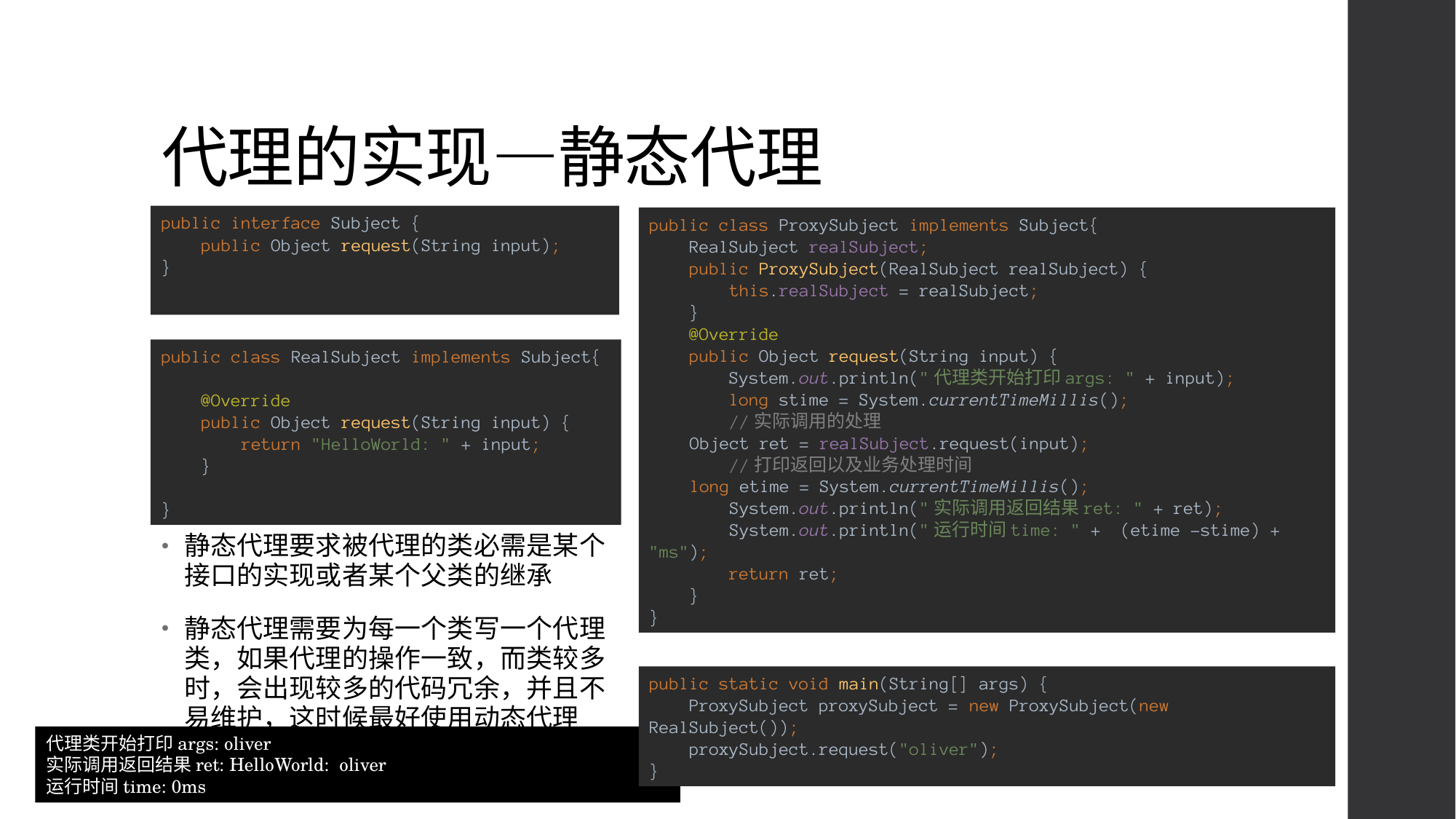

# 代理的实现—静态代理
public interface Subject {
    public Object request(String input);
}
public class ProxySubject implements Subject{
    RealSubject realSubject;
    public ProxySubject(RealSubject realSubject) {
        this.realSubject = realSubject;
    }
    @Override
    public Object request(String input) {
        System.out.println("代理类开始打印args: " + input);
        long stime = System.currentTimeMillis();
        //实际调用的处理
         Object ret = realSubject.request(input);
        //打印返回以及业务处理时间
         long etime = System.currentTimeMillis();
        System.out.println("实际调用返回结果ret: " + ret);
        System.out.println("运行时间time: " +  (etime -stime) + "ms");
        return ret;
    }
}
public class RealSubject implements Subject{
    @Override
    public Object request(String input) {
        return "HelloWorld: " + input;
    }
}
静态代理要求被代理的类必需是某个接口的实现或者某个父类的继承
静态代理需要为每一个类写一个代理类，如果代理的操作一致，而类较多时，会出现较多的代码冗余，并且不易维护，这时候最好使用动态代理
public static void main(String[] args) {
    ProxySubject proxySubject = new ProxySubject(new RealSubject());
    proxySubject.request("oliver");
}
代理类开始打印args: oliver
实际调用返回结果ret: HelloWorld:  oliver
运行时间time: 0ms